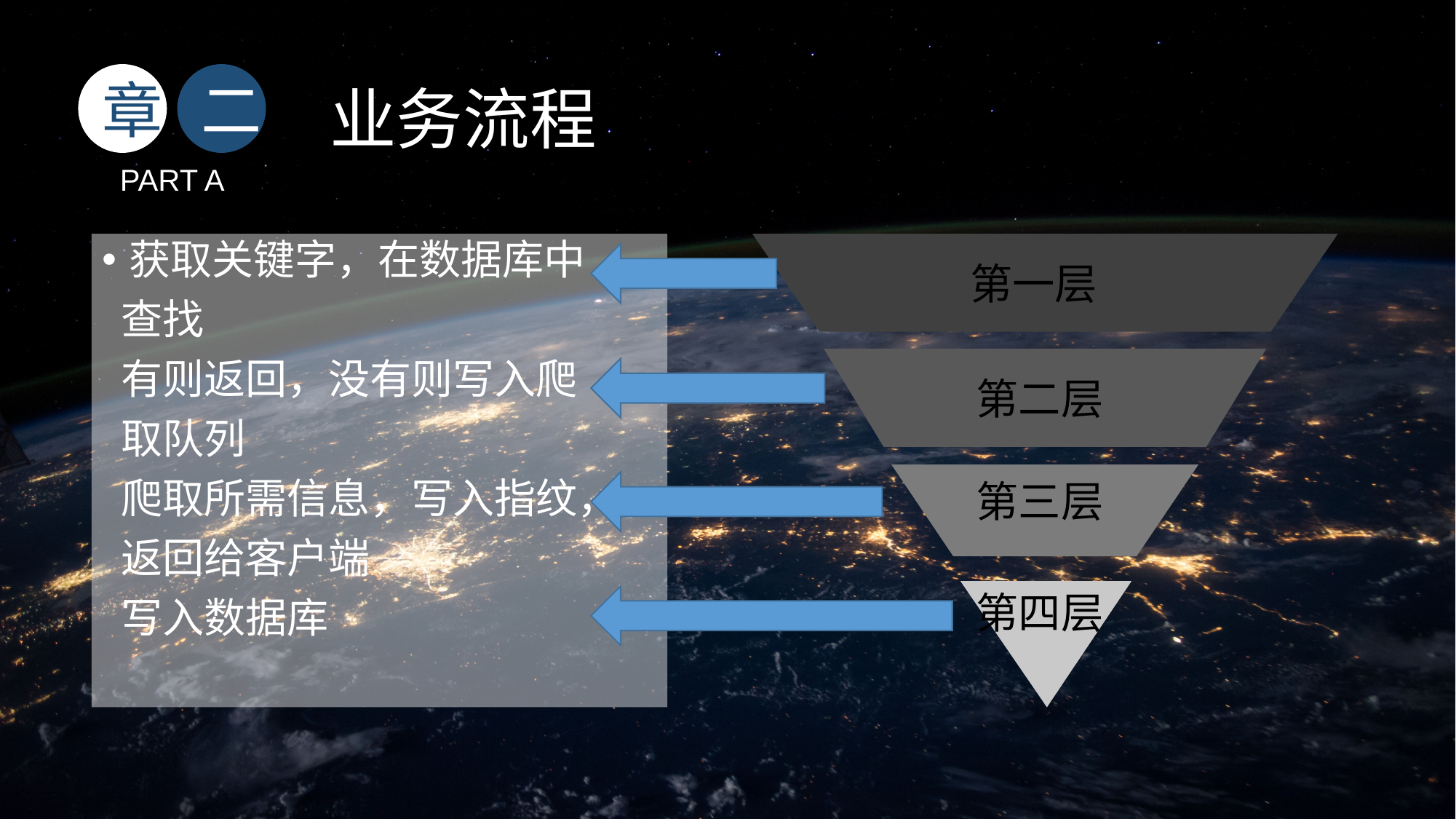

章
二
业务流程
PART A
获取关键字，在数据库中
 查找
 有则返回，没有则写入爬
 取队列
 爬取所需信息，写入指纹，
 返回给客户端
 写入数据库

第一层

第二层

第三层

第四层